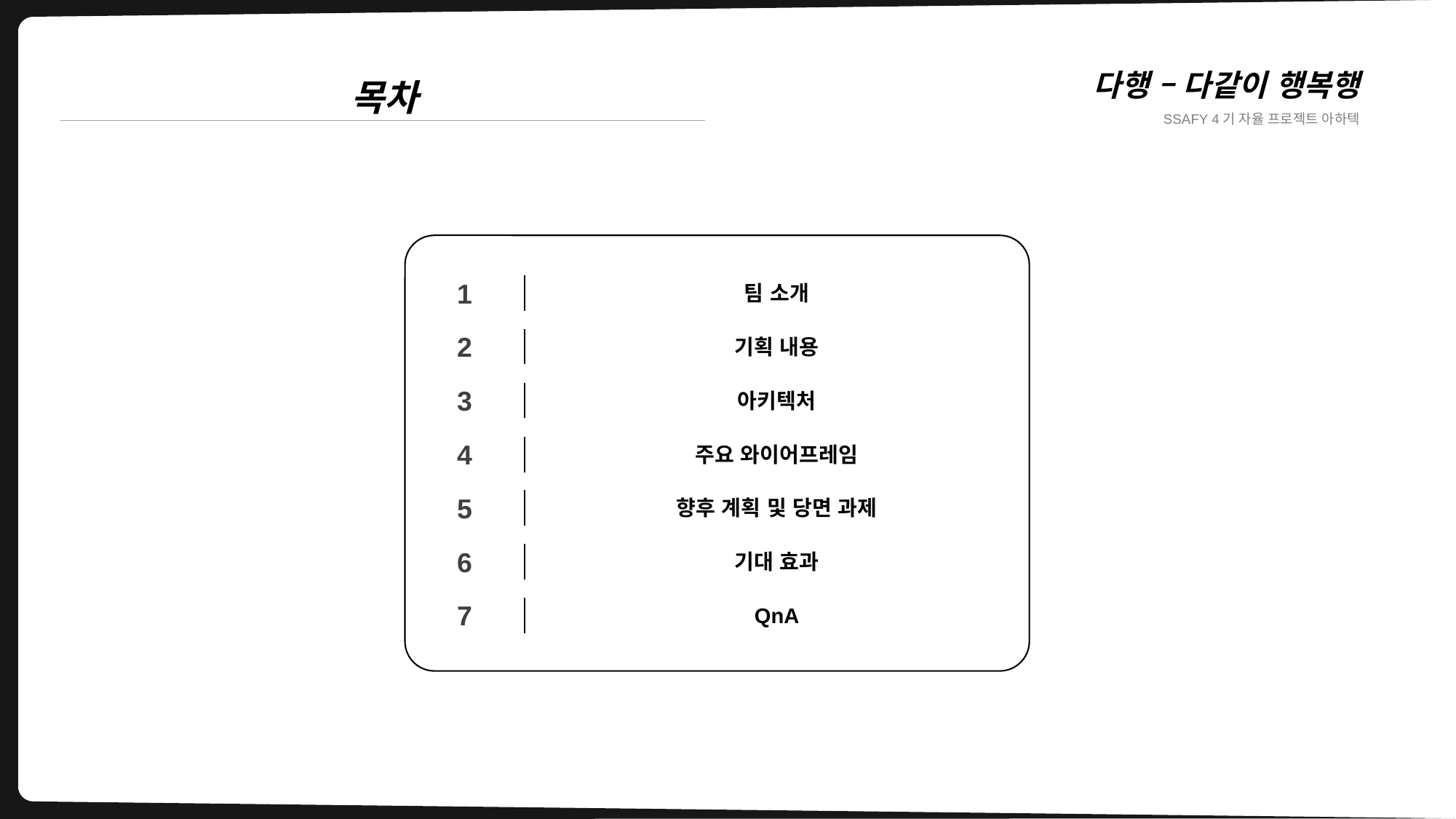

다행 – 다같이 행복행
SSAFY 4기 자율 프로젝트 아하텍
목차

1
팀 소개
2
기획 내용
3
아키텍처
4
주요 와이어프레임
5
향후 계획 및 당면 과제
6
기대 효과
7
QnA